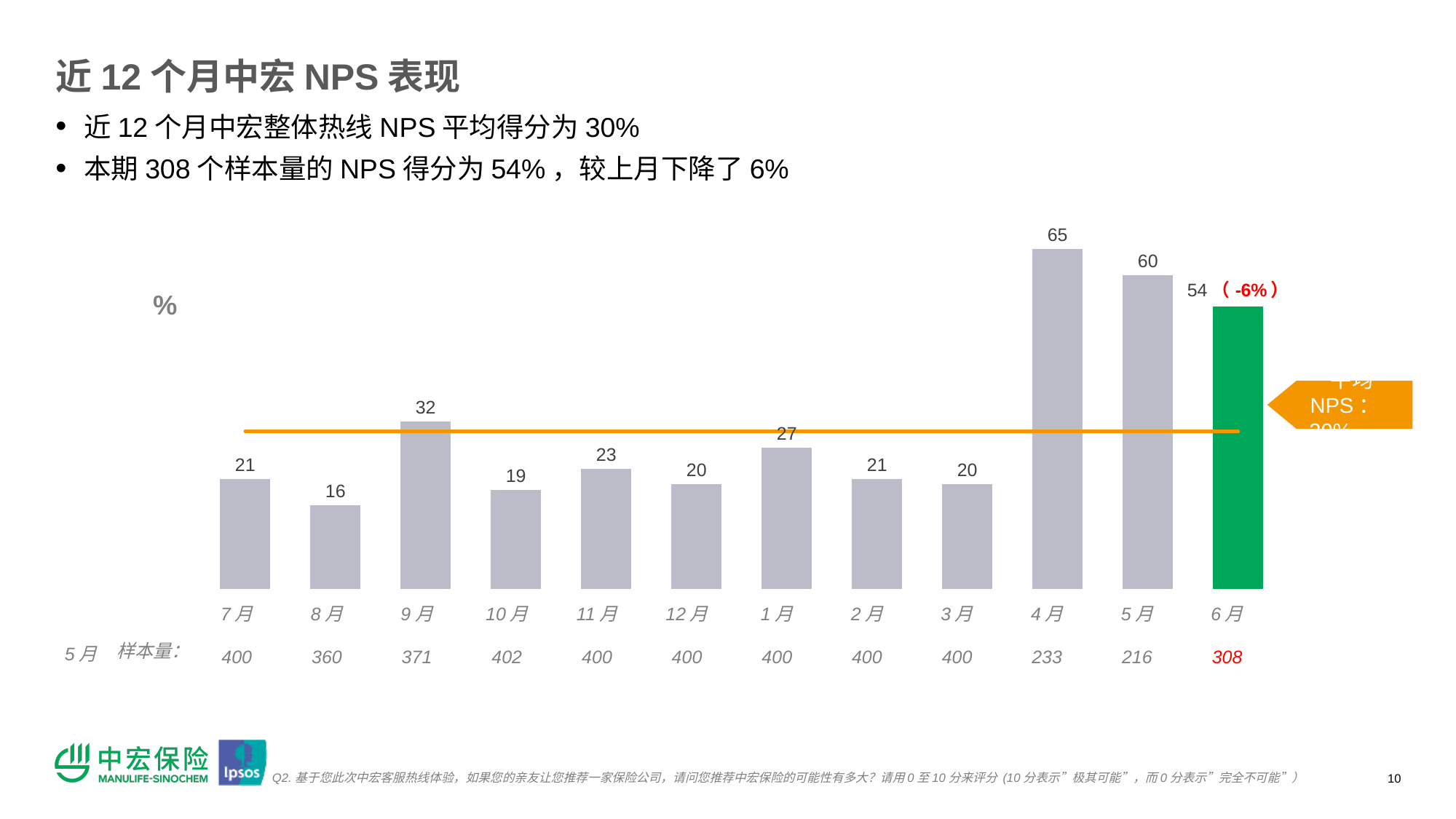

# 近12个月中宏NPS表现
近12个月中宏整体热线NPS平均得分为30%
本期308个样本量的NPS得分为54%，较上月下降了6%

### Chart

| Category | NPS | Average |
|---|---|---|
| 7月 | 21.0 | 30.153846153846153 |
| 8月 | 16.0 | 30.153846153846153 |
| 9月 | 32.0 | 30.153846153846153 |
| 10月 | 19.0 | 30.153846153846153 |
| 11月 | 23.0 | 30.153846153846153 |
| 12月 | 20.0 | 30.153846153846153 |
| 1月 | 27.0 | 30.153846153846153 |
| 2月 | 21.0 | 30.153846153846153 |
| 3月 | 20.0 | 30.153846153846153 |
| 4月 | 65.0 | 30.153846153846153 |
| 5月 | 60.0 | 30.153846153846153 |
| 6月 | 54.0 | 30.153846153846153 |
%
平均NPS：     30%
| 7月 | 8月 | 9月 | 10月 | 11月 | 12月 | 1月 | 2月 | 3月 | 4月 | 5月 | 6月 |
| --- | --- | --- | --- | --- | --- | --- | --- | --- | --- | --- | --- |
| 400 | 360 | 371 | 402 | 400 | 400 | 400 | 400 | 400 | 233 | 216 | 308 |
5月
样本量：
Q2.基于您此次中宏客服热线体验，如果您的亲友让您推荐一家保险公司，请问您推荐中宏保险的可能性有多大？请用0至10分来评分 (10分表示”极其可能”，而0分表示”完全不可能”）

10